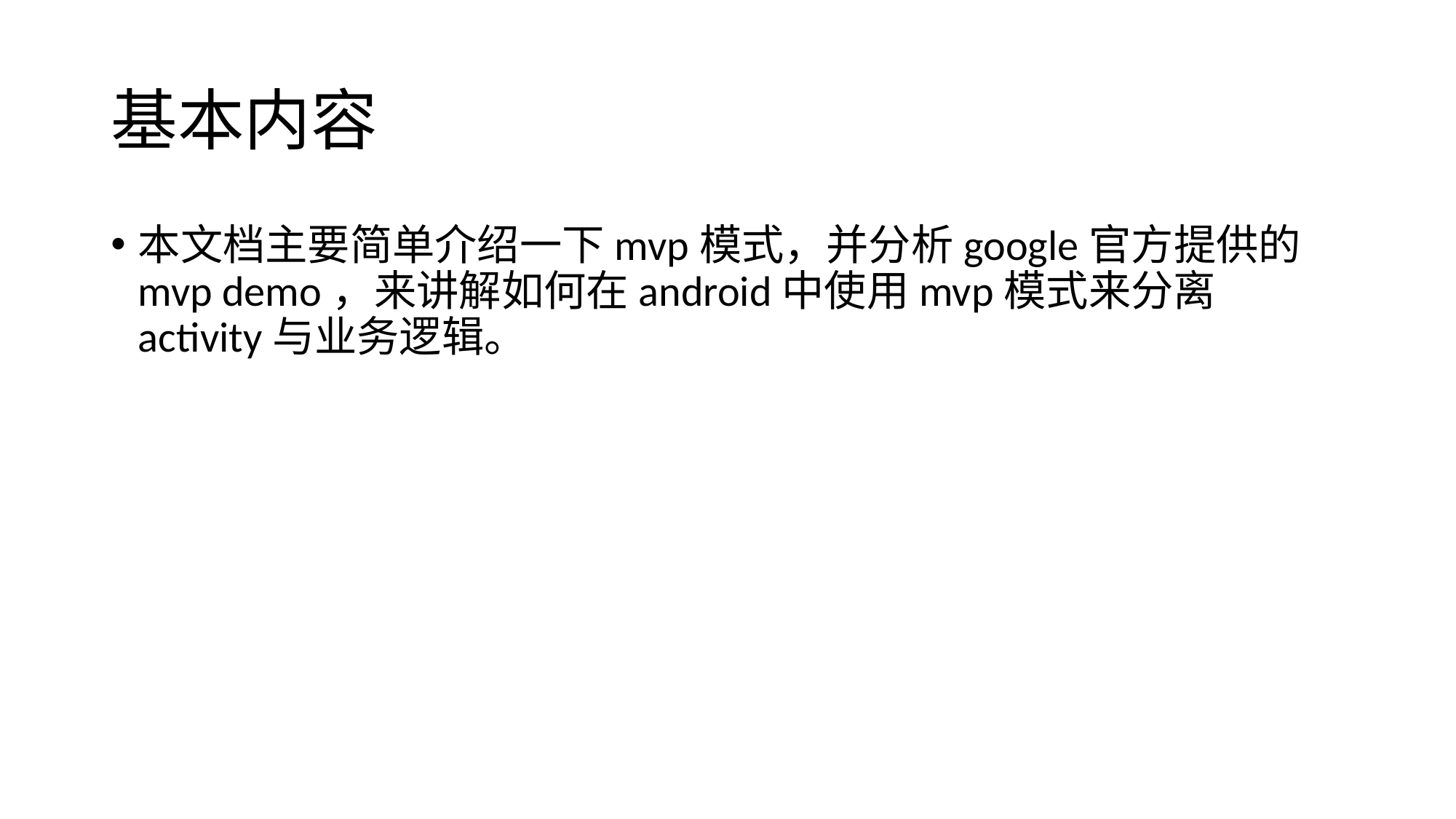

# 基本内容
本文档主要简单介绍一下mvp模式，并分析google官方提供的mvp demo，来讲解如何在android中使用mvp模式来分离activity与业务逻辑。